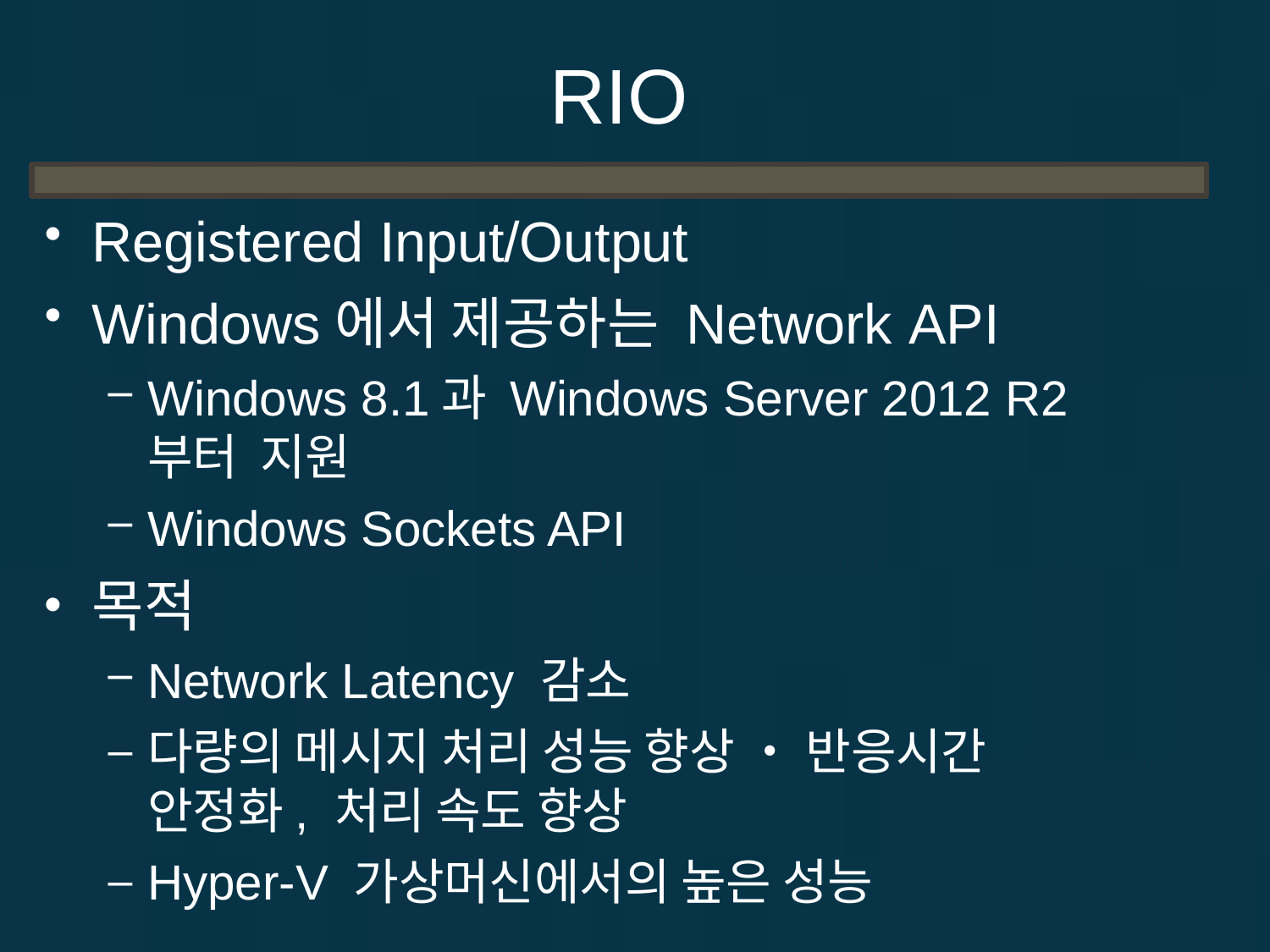

# RIO
Registered Input/Output
Windows에서 제공하는 Network API
Windows 8.1과 Windows Server 2012 R2 부터  지원
Windows Sockets API
목적
Network Latency 감소
다량의 메시지 처리 성능 향상 • 반응시간  안정화, 처리 속도 향상
Hyper-V 가상머신에서의 높은 성능